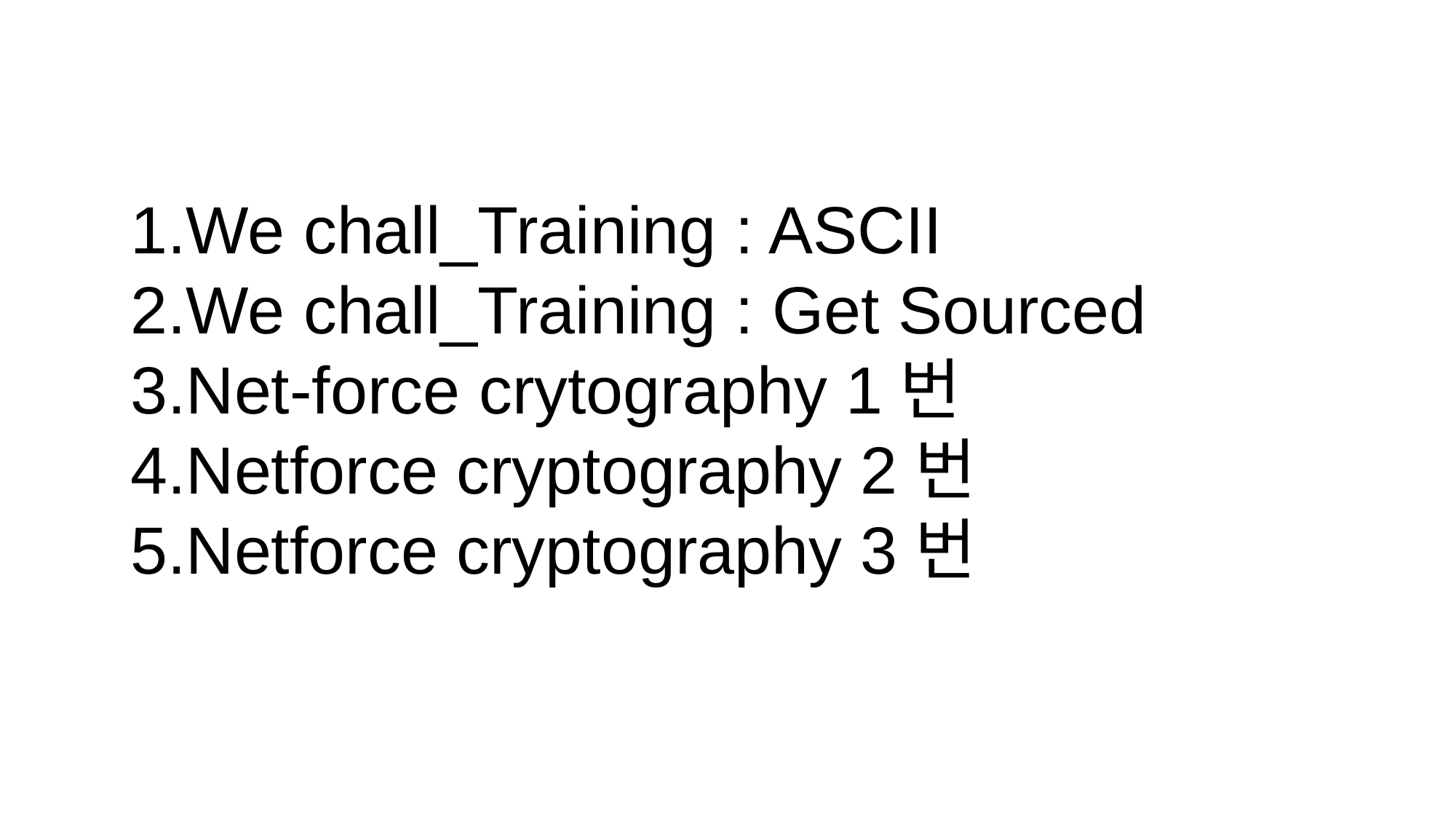

We chall_Training : ASCII
We chall_Training : Get Sourced
Net-force crytography 1번
Netforce cryptography 2번
Netforce cryptography 3번